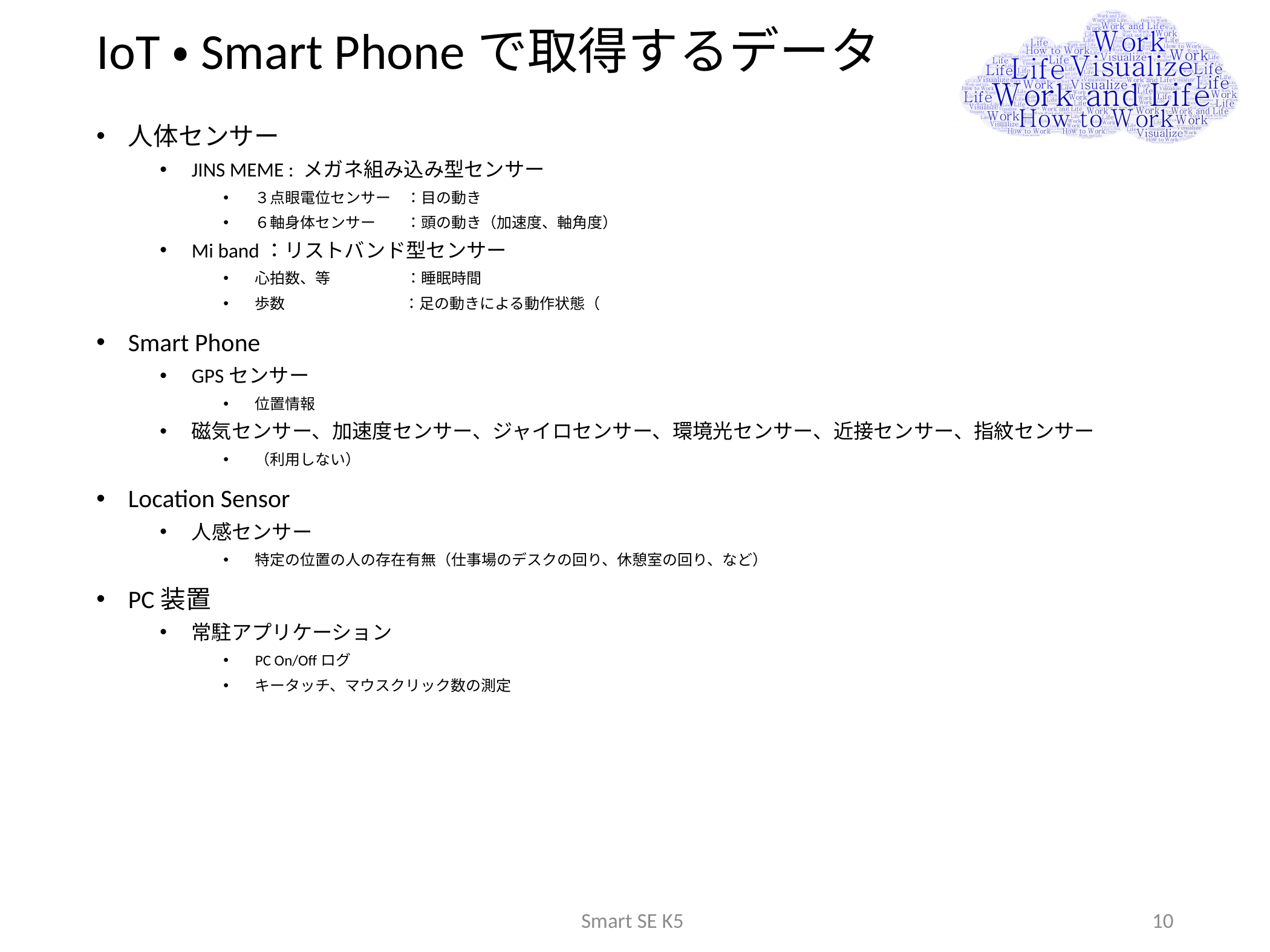

# IoT・Smart Phoneで取得するデータ
人体センサー
JINS MEME : メガネ組み込み型センサー
３点眼電位センサー　：目の動き
６軸身体センサー　　：頭の動き（加速度、軸角度）
Mi band：リストバンド型センサー
心拍数、等　　　　　：睡眠時間
歩数        　　　　　     ：足の動きによる動作状態（
Smart Phone
GPSセンサー
位置情報
磁気センサー、加速度センサー、ジャイロセンサー、環境光センサー、近接センサー、指紋センサー
（利用しない）
Location Sensor
人感センサー
特定の位置の人の存在有無（仕事場のデスクの回り、休憩室の回り、など）
PC装置
常駐アプリケーション
PC On/Offログ
キータッチ、マウスクリック数の測定
Smart SE K5
10